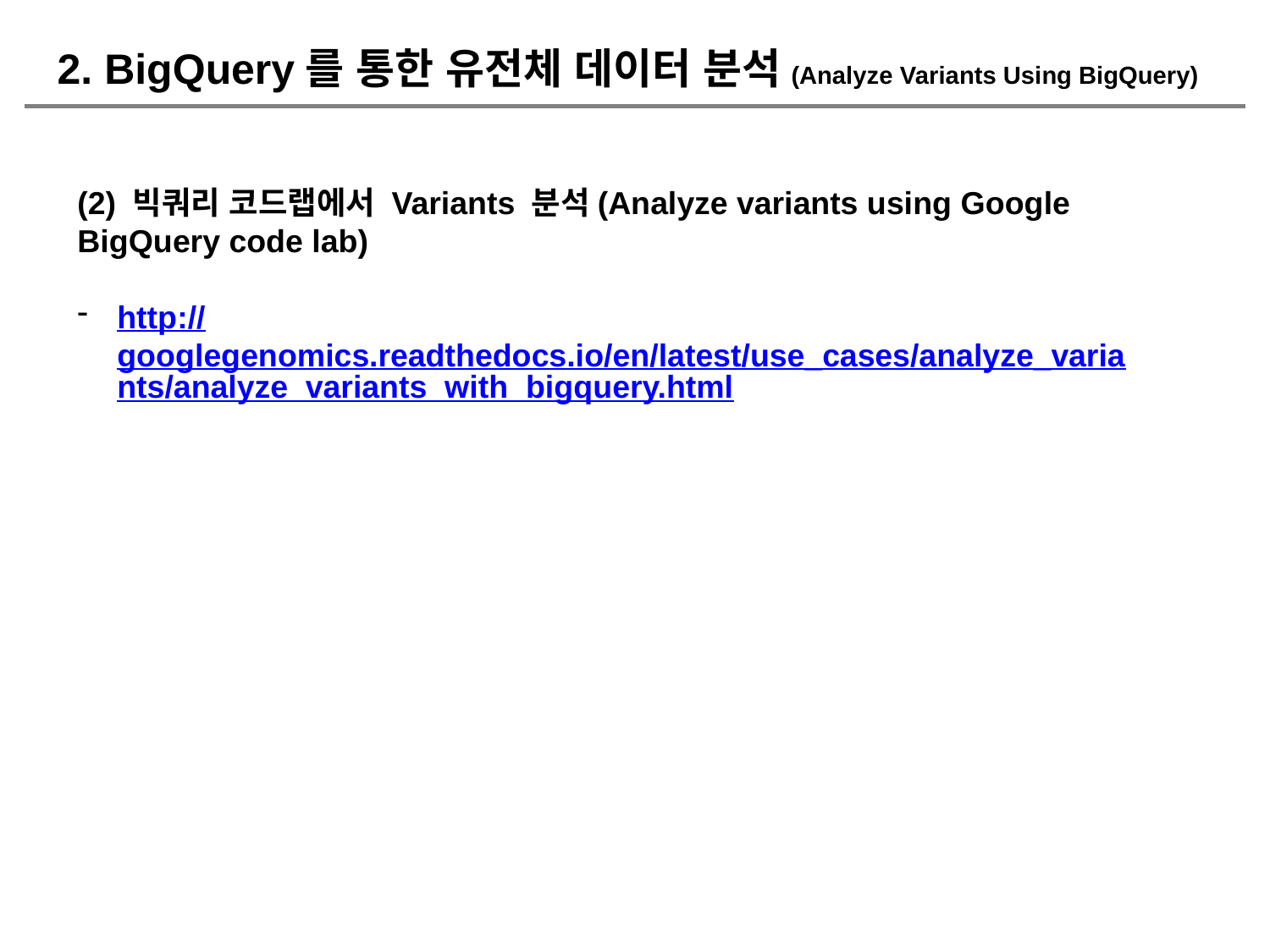

2. BigQuery를 통한 유전체 데이터 분석(Analyze Variants Using BigQuery)
(2) 빅쿼리 코드랩에서 Variants 분석(Analyze variants using Google BigQuery code lab)

http://googlegenomics.readthedocs.io/en/latest/use_cases/analyze_variants/analyze_variants_with_bigquery.html